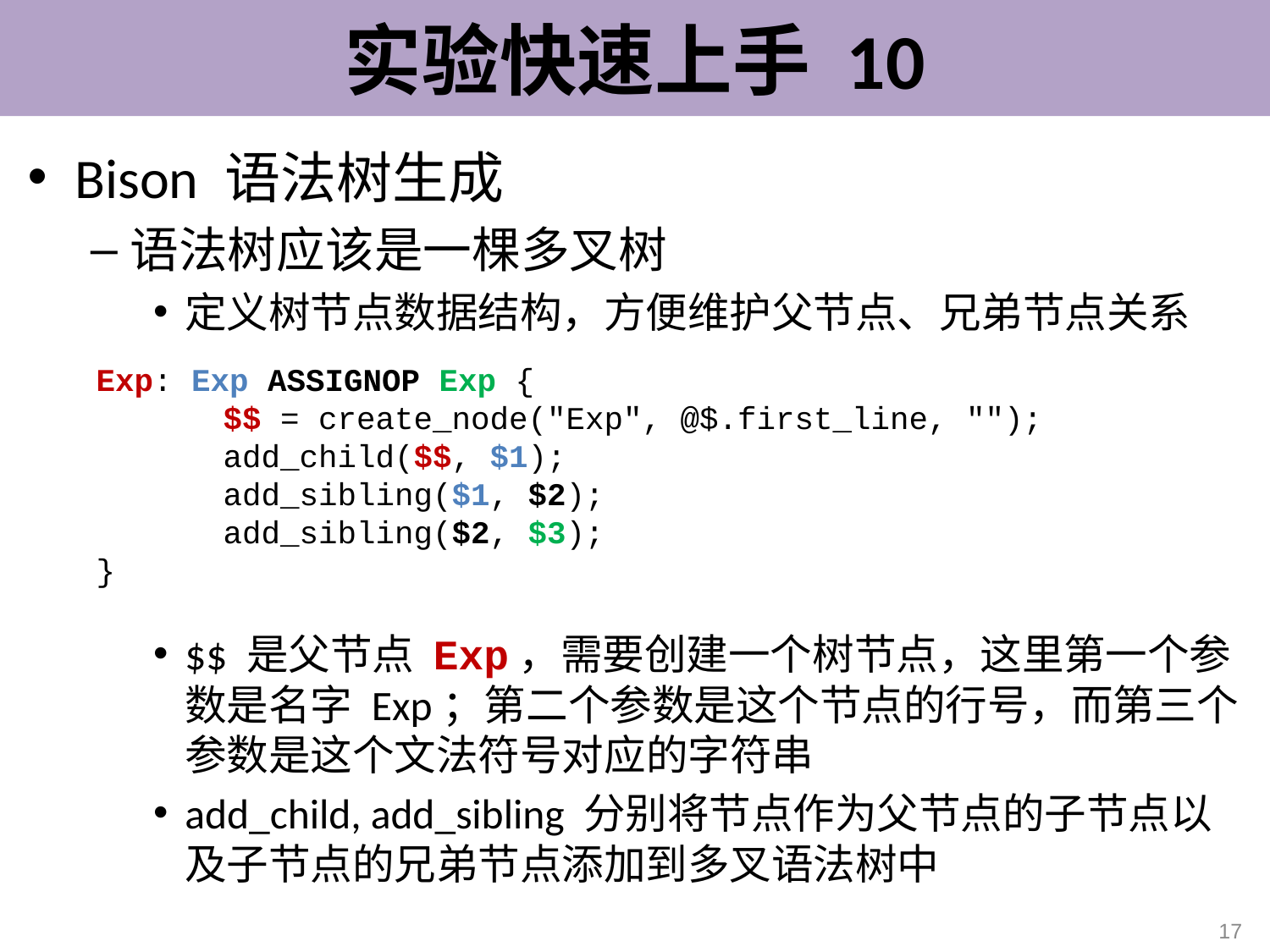

# 实验快速上手 10
Bison 语法树生成
语法树应该是一棵多叉树
定义树节点数据结构，方便维护父节点、兄弟节点关系

$$ 是父节点 Exp，需要创建一个树节点，这里第一个参数是名字 Exp；第二个参数是这个节点的行号，而第三个参数是这个文法符号对应的字符串
add_child, add_sibling 分别将节点作为父节点的子节点以及子节点的兄弟节点添加到多叉语法树中
Exp: Exp ASSIGNOP Exp {
	$$ = create_node("Exp", @$.first_line, "");
	add_child($$, $1);
	add_sibling($1, $2);
	add_sibling($2, $3);
}
17